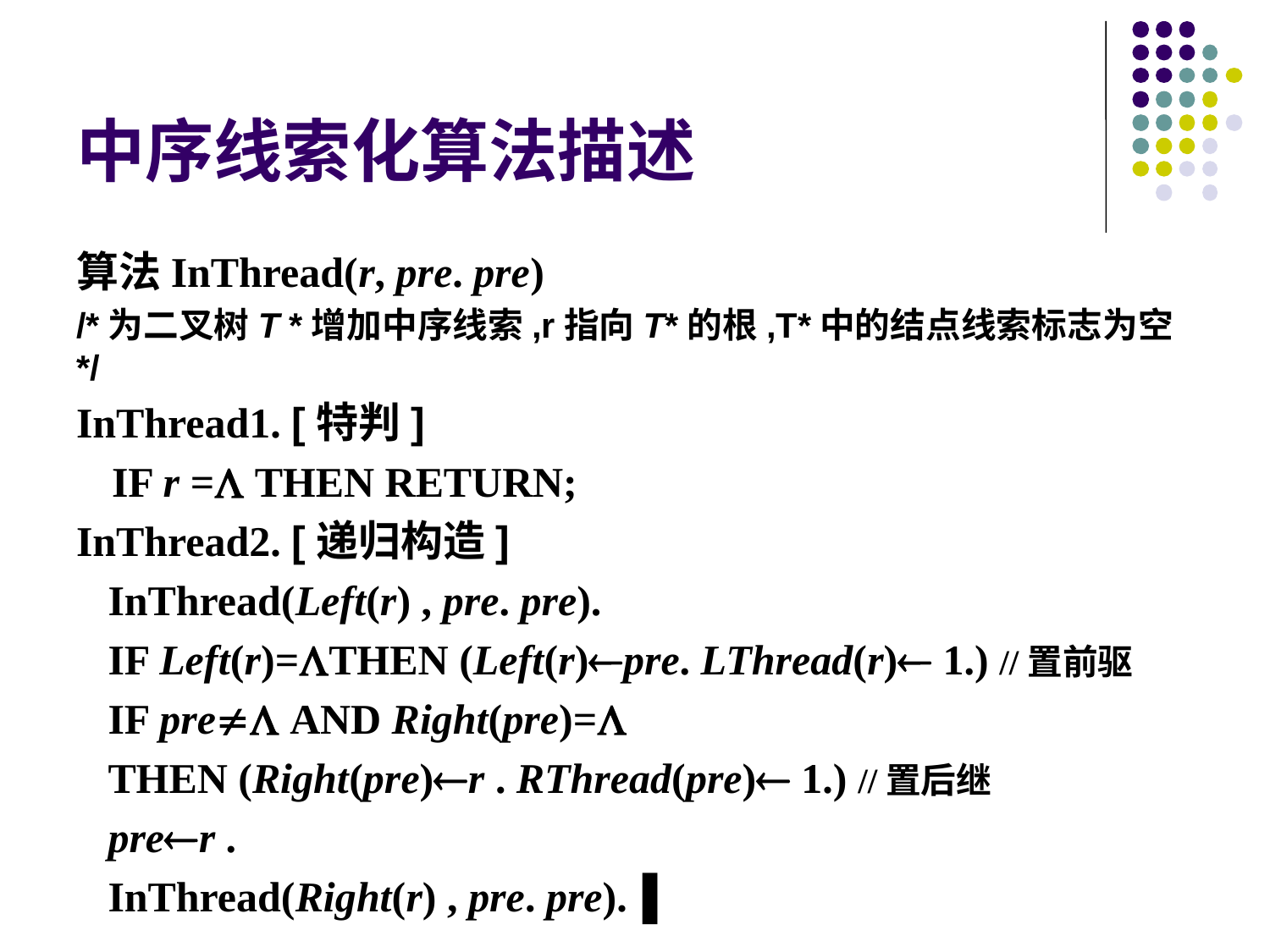

# 中序线索化算法描述
算法InThread(r, pre. pre)
/*为二叉树T *增加中序线索,r指向T*的根,T*中的结点线索标志为空*/
InThread1. [特判]
   IF r =Λ THEN RETURN;
InThread2. [递归构造]
   InThread(Left(r) , pre. pre).
   IF Left(r)=ΛTHEN (Left(r)←pre. LThread(r)← 1.) //置前驱
   IF pre≠Λ AND Right(pre)=Λ
   THEN (Right(pre)←r . RThread(pre)← 1.) //置后继
   pre←r .
   InThread(Right(r) , pre. pre).▐